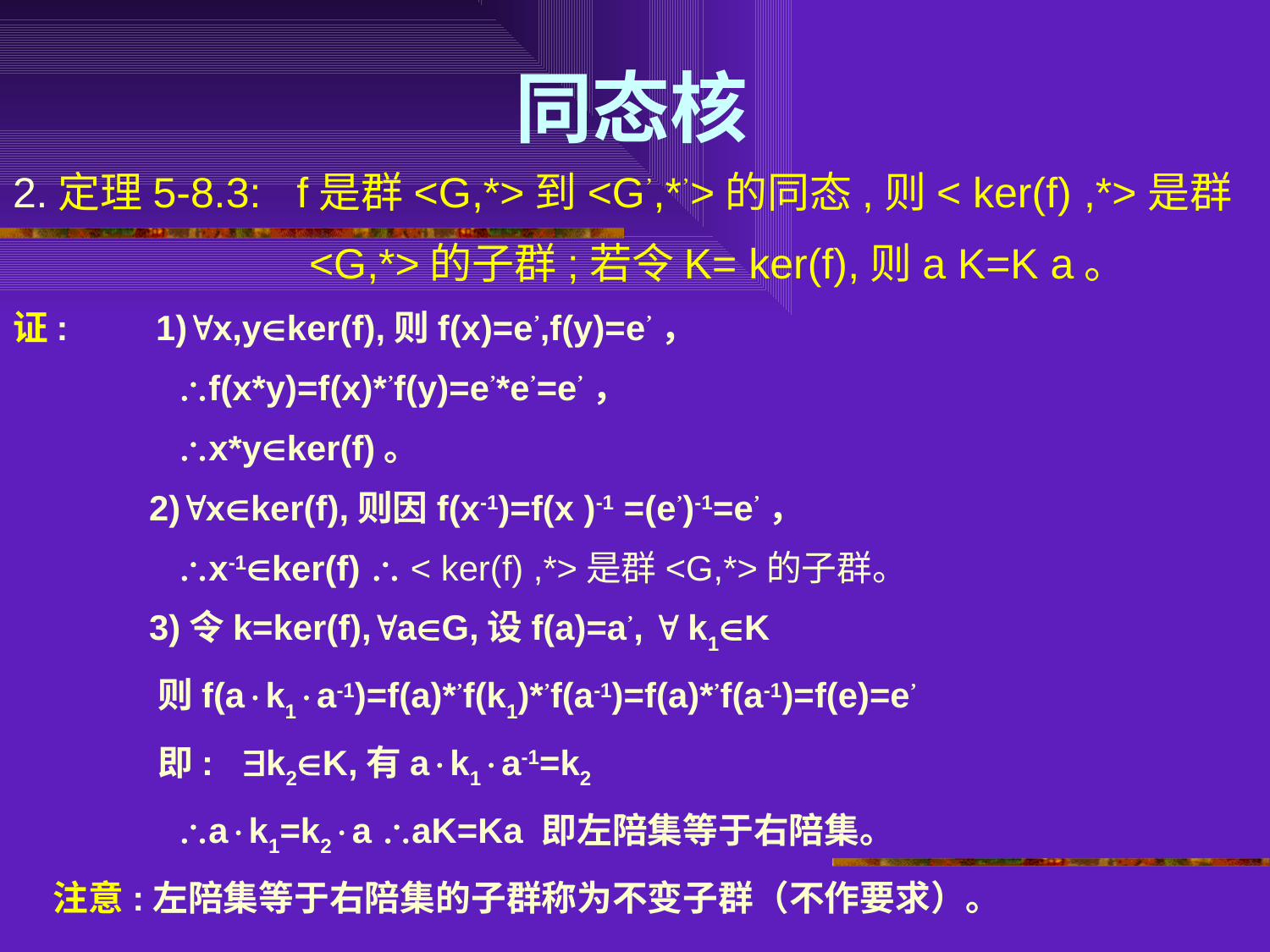

# 同态核
2.定理5-8.3:   f是群<G,*>到<G’,*’>的同态,则< ker(f) ,*>是群
                         <G,*>的子群;若令K= ker(f),则a K=K a。
证:         1)∀x,y∈ker(f),则f(x)=e’,f(y)=e’，
                 ∴f(x*y)=f(x)*’f(y)=e’*e’=e’，
                 ∴x*y∈ker(f)。
              2)∀x∈ker(f),则因f(x-1)=f(x )-1 =(e’)-1=e’，
                 ∴x-1∈ker(f) ∴ < ker(f) ,*>是群<G,*>的子群。
              3)令k=ker(f),∀a∈G,设f(a)=a’, ∀ k1∈K
                 则f(a⋅k1⋅a-1)=f(a)*’f(k1)*’f(a-1)=f(a)*’f(a-1)=f(e)=e’
                 即:   ∃k2∈K,有a⋅k1⋅a-1=k2
                 ∴a⋅k1=k2⋅a ∴aK=Ka 即左陪集等于右陪集。
    注意:左陪集等于右陪集的子群称为不变子群（不作要求）。